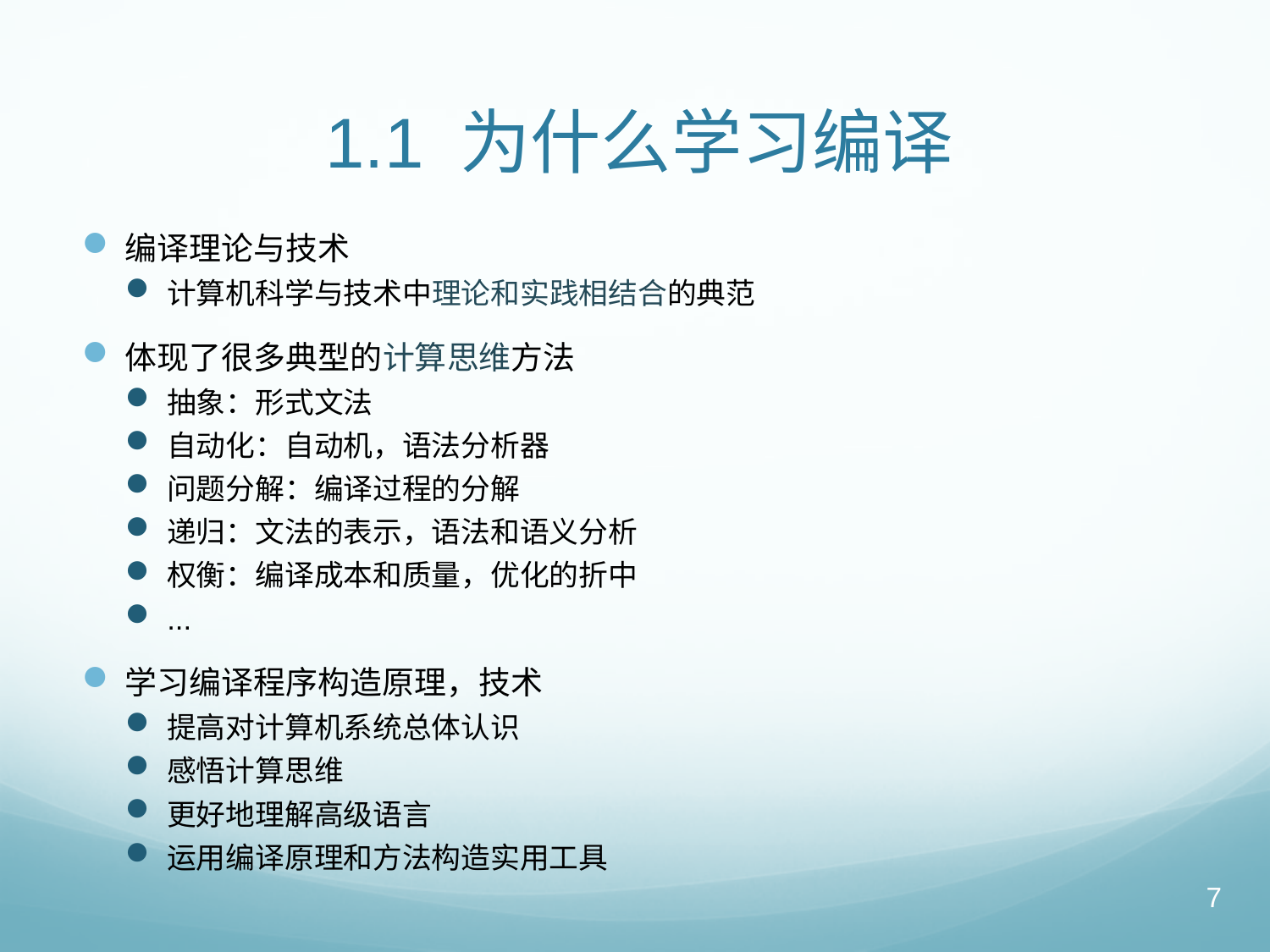

# 1.1 为什么学习编译
编译理论与技术
计算机科学与技术中理论和实践相结合的典范
体现了很多典型的计算思维方法
抽象：形式文法
自动化：自动机，语法分析器
问题分解：编译过程的分解
递归：文法的表示，语法和语义分析
权衡：编译成本和质量，优化的折中
...
学习编译程序构造原理，技术
提高对计算机系统总体认识
感悟计算思维
更好地理解高级语言
运用编译原理和方法构造实用工具

7